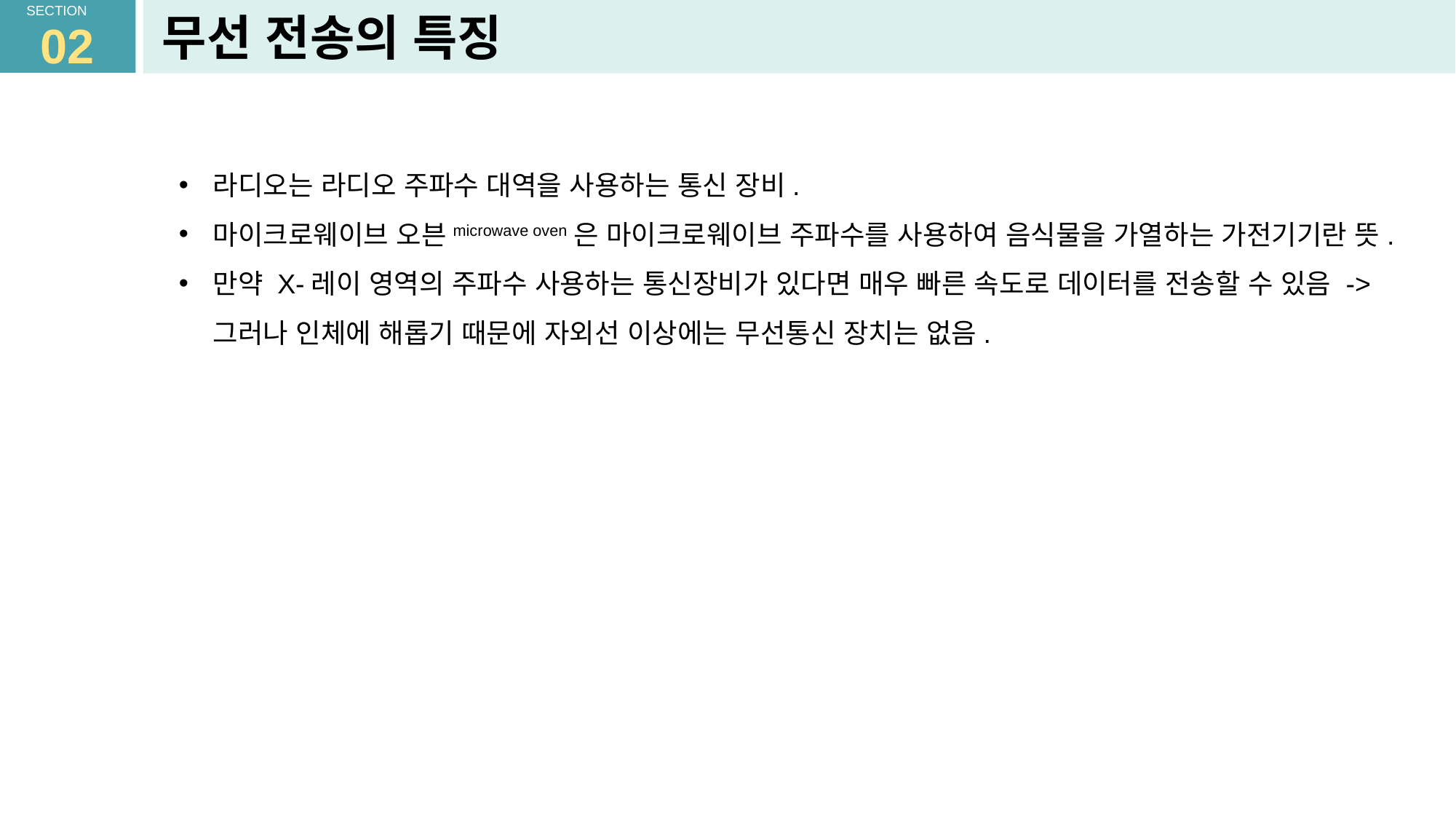

무선 전송의 특징
02
라디오는 라디오 주파수 대역을 사용하는 통신 장비.
마이크로웨이브 오븐microwave oven은 마이크로웨이브 주파수를 사용하여 음식물을 가열하는 가전기기란 뜻.
만약 X-레이 영역의 주파수 사용하는 통신장비가 있다면 매우 빠른 속도로 데이터를 전송할 수 있음 -> 그러나 인체에 해롭기 때문에 자외선 이상에는 무선통신 장치는 없음.